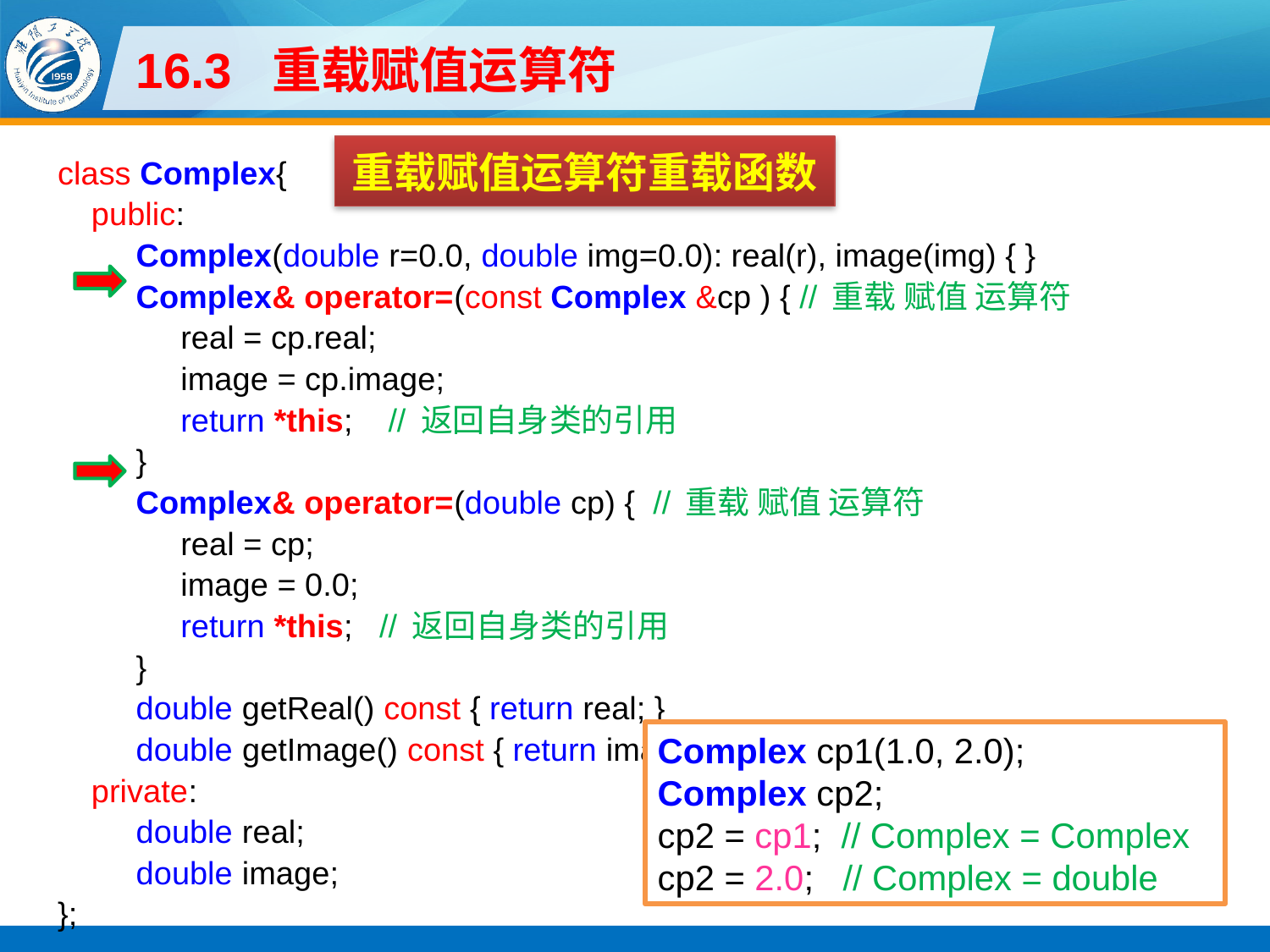

# 16.3  重载赋值运算符
重载赋值运算符重载函数
class Complex{
public:
Complex(double r=0.0, double img=0.0): real(r), image(img) { }
Complex& operator=(const Complex &cp ) { // 重载 赋值 运算符
real = cp.real;
image = cp.image;
return *this;    // 返回自身类的引用
}
Complex& operator=(double cp) {  // 重载 赋值 运算符
real = cp;
image = 0.0;
return *this;   // 返回自身类的引用
}
double getReal() const { return real; }
double getImage() const { return image; }
private:
double real;
double image;
};

Complex cp1(1.0, 2.0);
Complex cp2;
cp2 = cp1;  // Complex = Complex
cp2 = 2.0;   // Complex = double